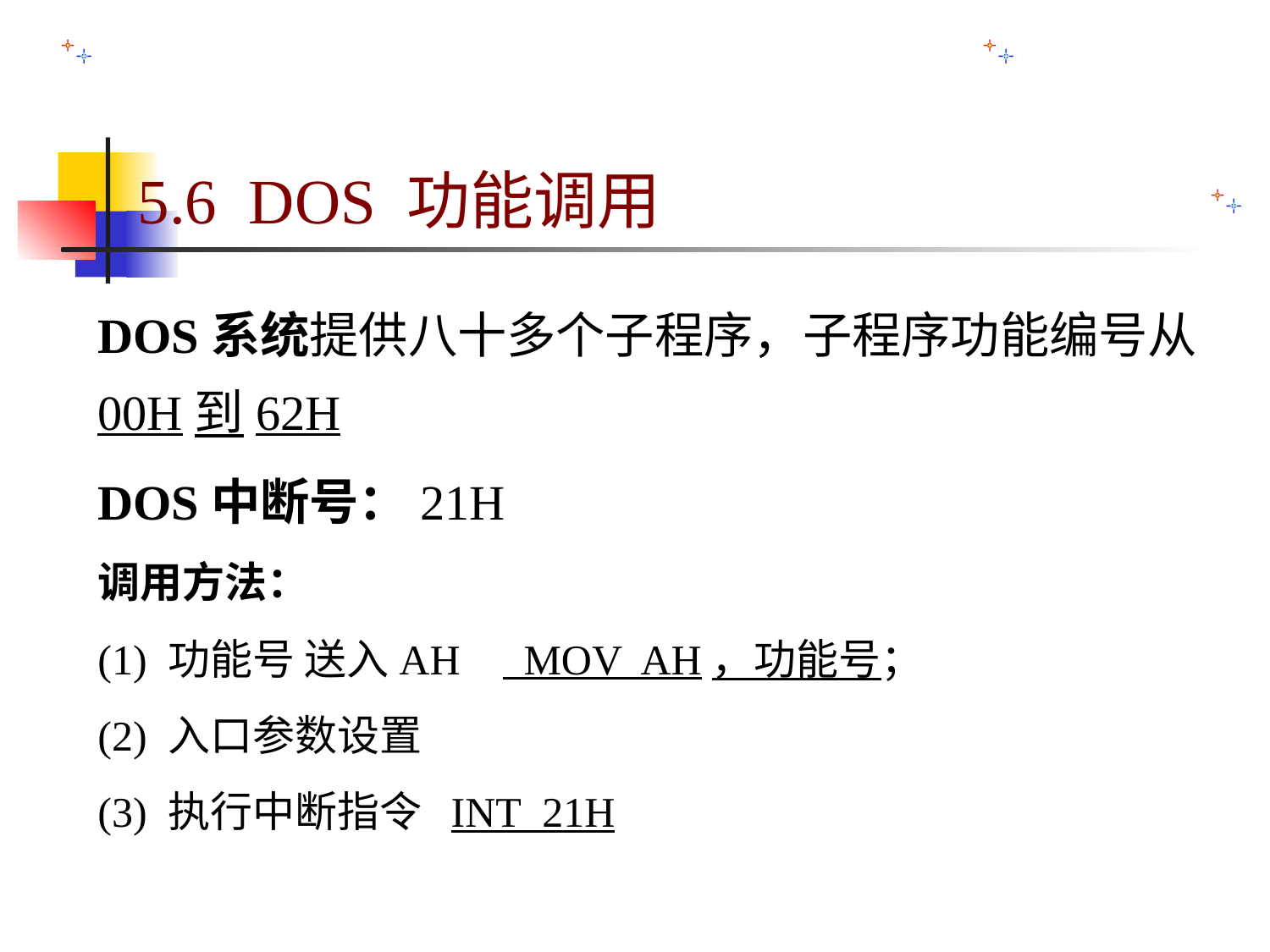

# 5.6  DOS 功能调用
DOS系统提供八十多个子程序，子程序功能编号从00H到62H
DOS中断号：21H
调用方法：
(1) 功能号 送入AH      MOV  AH，功能号；
(2) 入口参数设置
(3) 执行中断指令  INT  21H